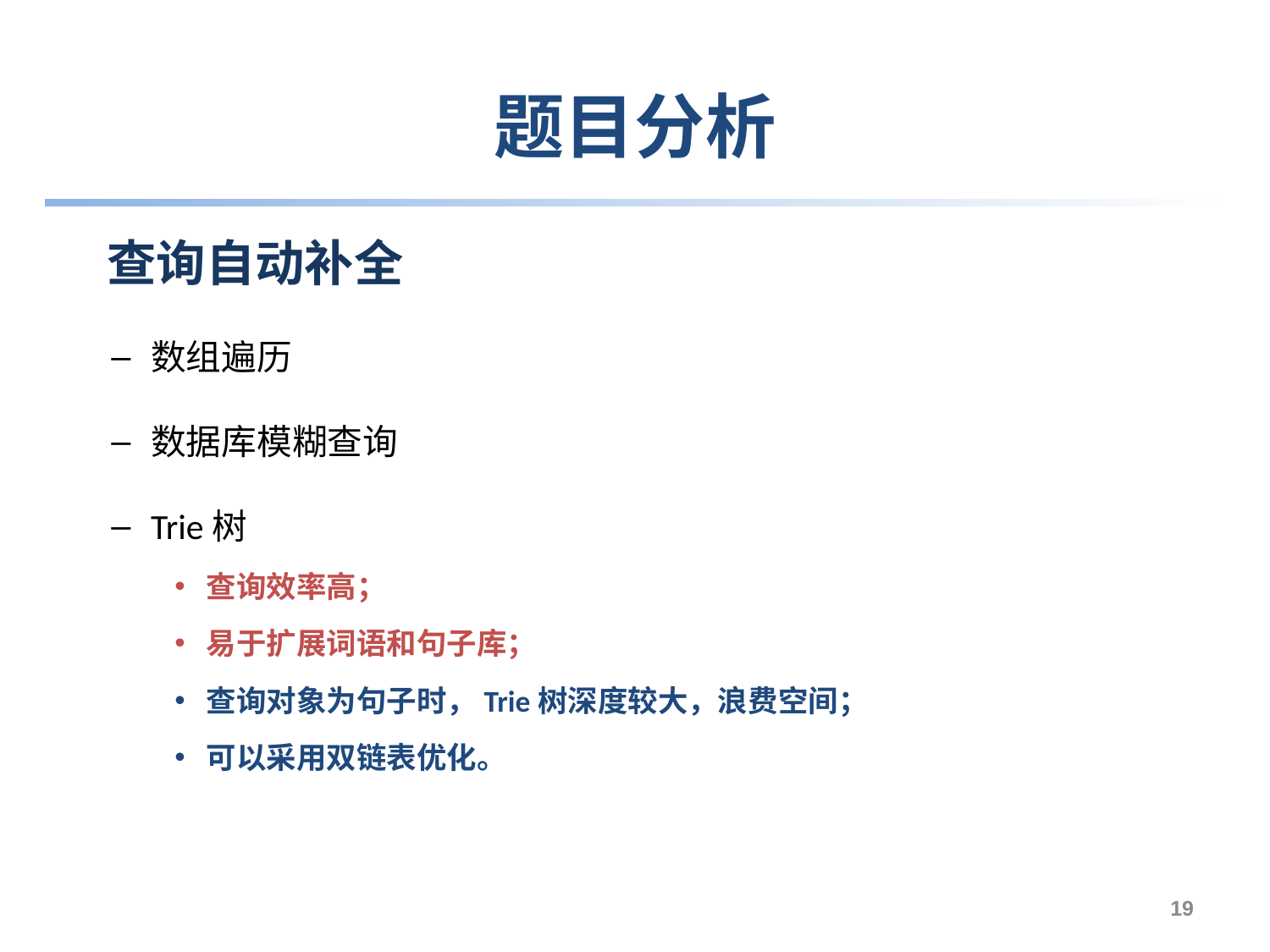

题目分析

查询自动补全
数组遍历
数据库模糊查询
Trie树
查询效率高；
易于扩展词语和句子库；
查询对象为句子时，Trie树深度较大，浪费空间；
可以采用双链表优化。
19